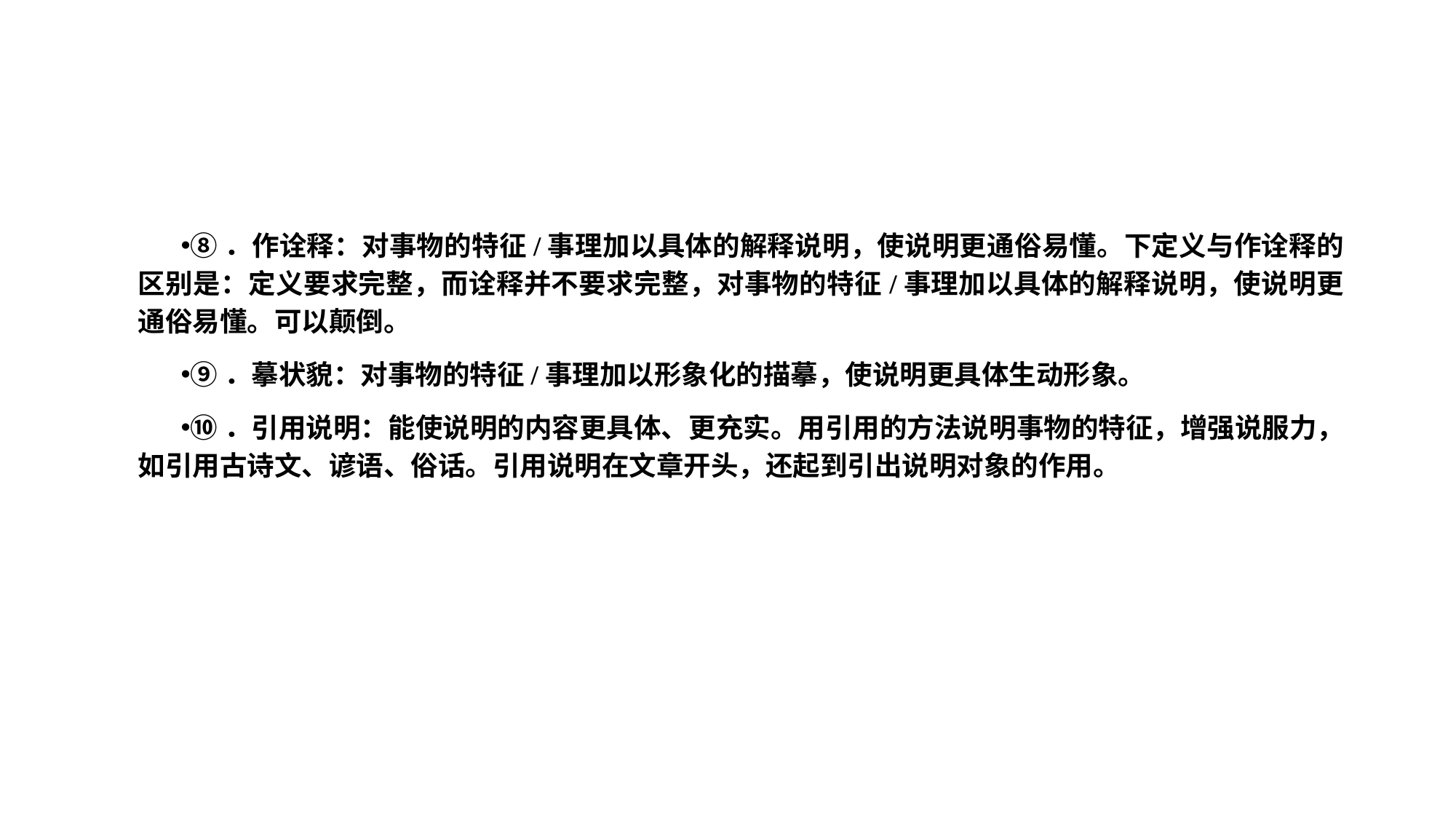

#
⑧．作诠释：对事物的特征/事理加以具体的解释说明，使说明更通俗易懂。下定义与作诠释的区别是：定义要求完整，而诠释并不要求完整，对事物的特征/事理加以具体的解释说明，使说明更通俗易懂。可以颠倒。
⑨．摹状貌：对事物的特征/事理加以形象化的描摹，使说明更具体生动形象。
⑩．引用说明：能使说明的内容更具体、更充实。用引用的方法说明事物的特征，增强说服力，如引用古诗文、谚语、俗话。引用说明在文章开头，还起到引出说明对象的作用。